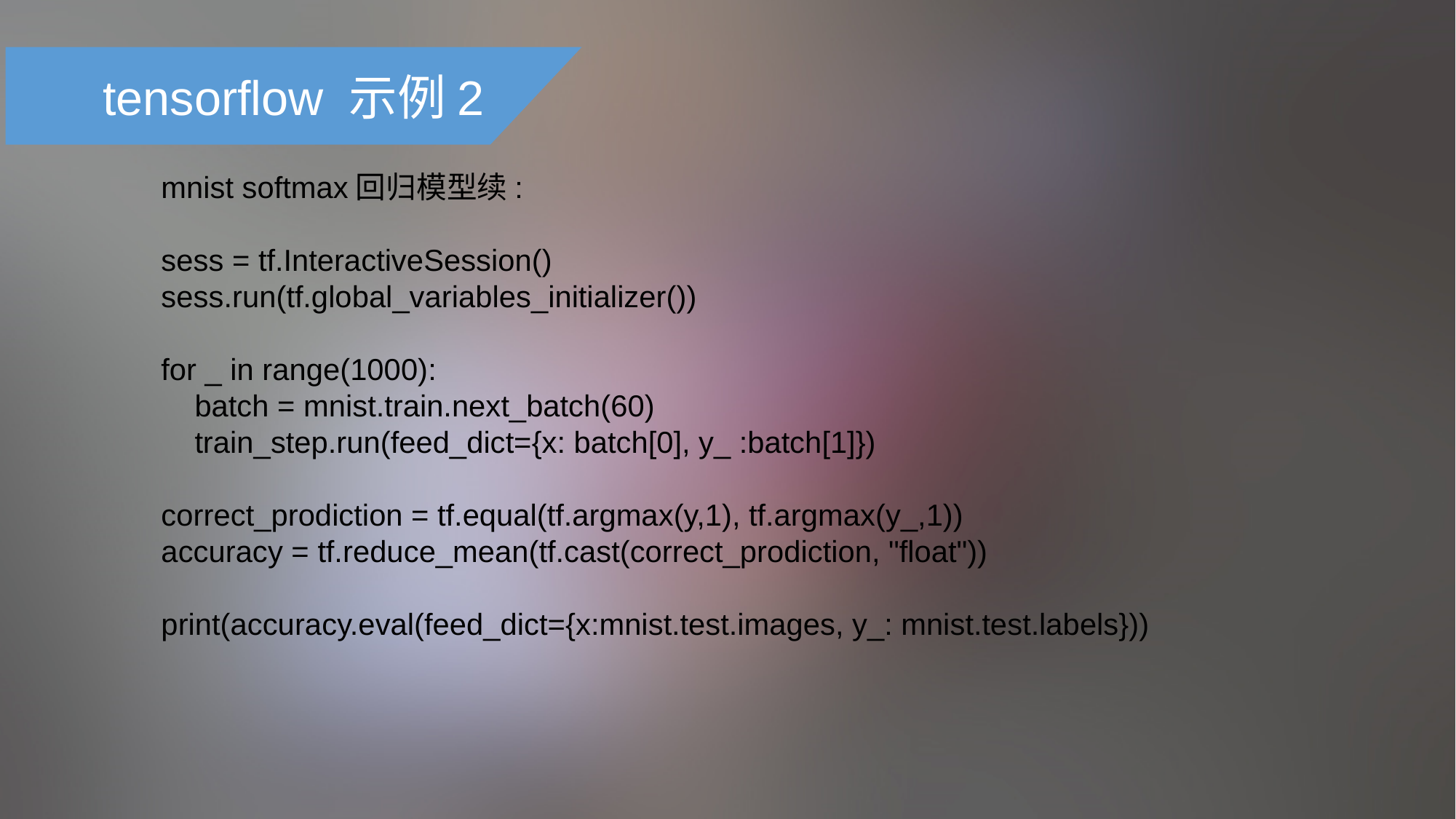

tensorflow 示例2
mnist softmax回归模型续:

sess = tf.InteractiveSession()
sess.run(tf.global_variables_initializer())

for _ in range(1000):
    batch = mnist.train.next_batch(60)
    train_step.run(feed_dict={x: batch[0], y_ :batch[1]})

correct_prodiction = tf.equal(tf.argmax(y,1), tf.argmax(y_,1))
accuracy = tf.reduce_mean(tf.cast(correct_prodiction, "float"))

print(accuracy.eval(feed_dict={x:mnist.test.images, y_: mnist.test.labels}))